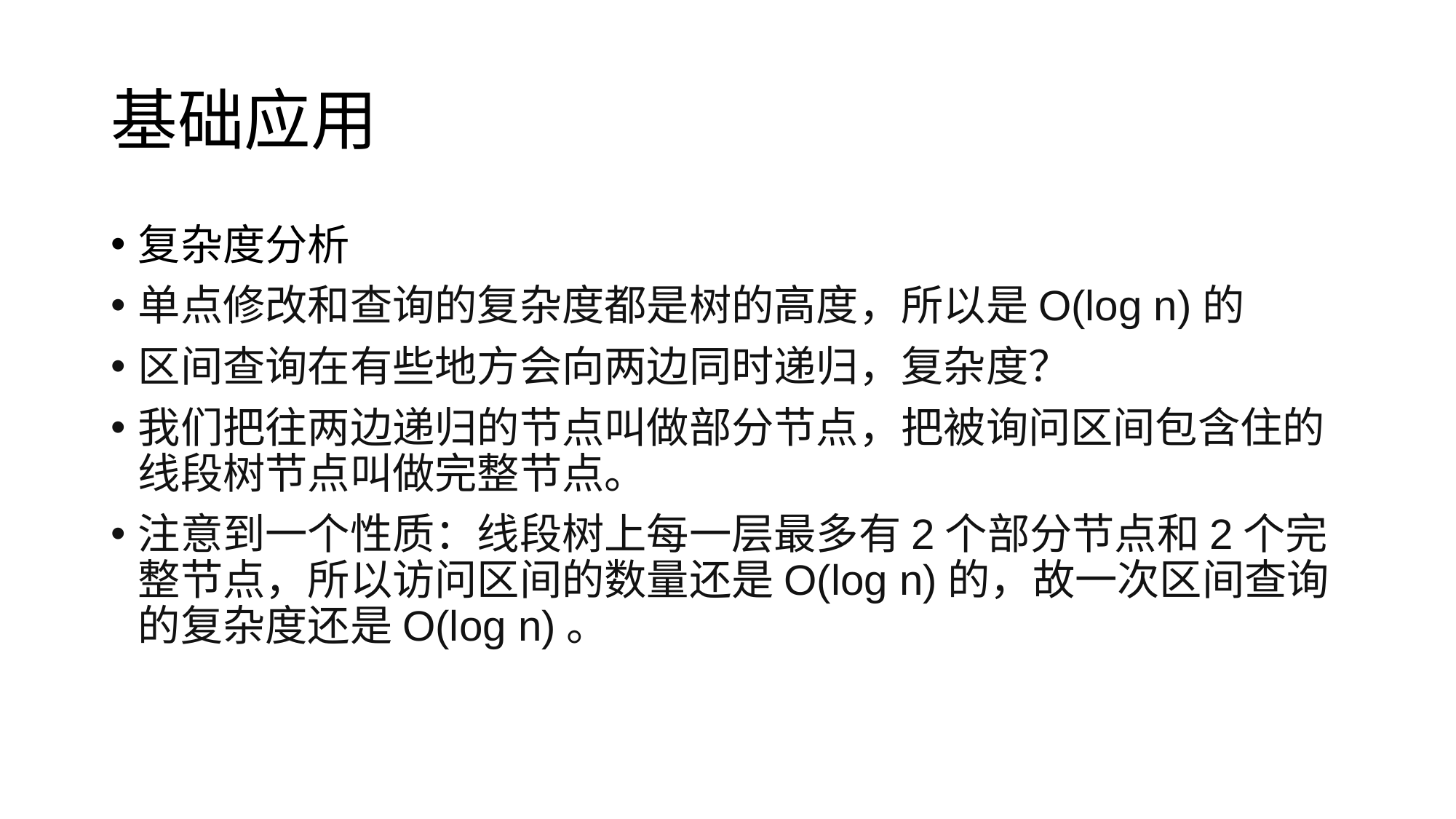

# 基础应用
复杂度分析
单点修改和查询的复杂度都是树的高度，所以是O(log n)的
区间查询在有些地方会向两边同时递归，复杂度？
我们把往两边递归的节点叫做部分节点，把被询问区间包含住的线段树节点叫做完整节点。
注意到一个性质：线段树上每一层最多有2个部分节点和2个完整节点，所以访问区间的数量还是O(log n)的，故一次区间查询的复杂度还是O(log n)。